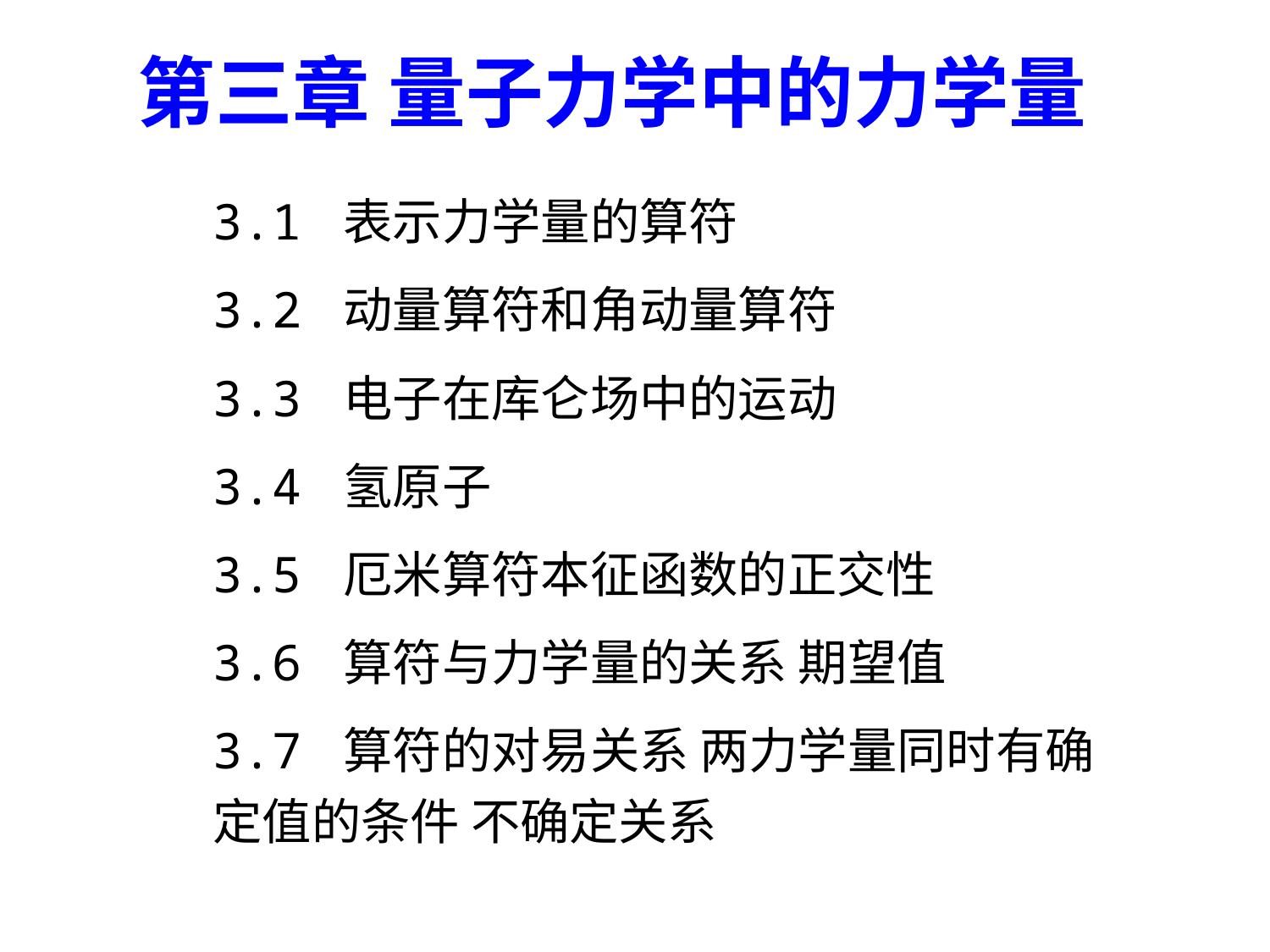

第三章 量子力学中的力学量
3.1 表示力学量的算符
3.2 动量算符和角动量算符
3.3 电子在库仑场中的运动
3.4 氢原子
3.5 厄米算符本征函数的正交性
3.6 算符与力学量的关系 期望值
3.7 算符的对易关系 两力学量同时有确定值的条件 不确定关系